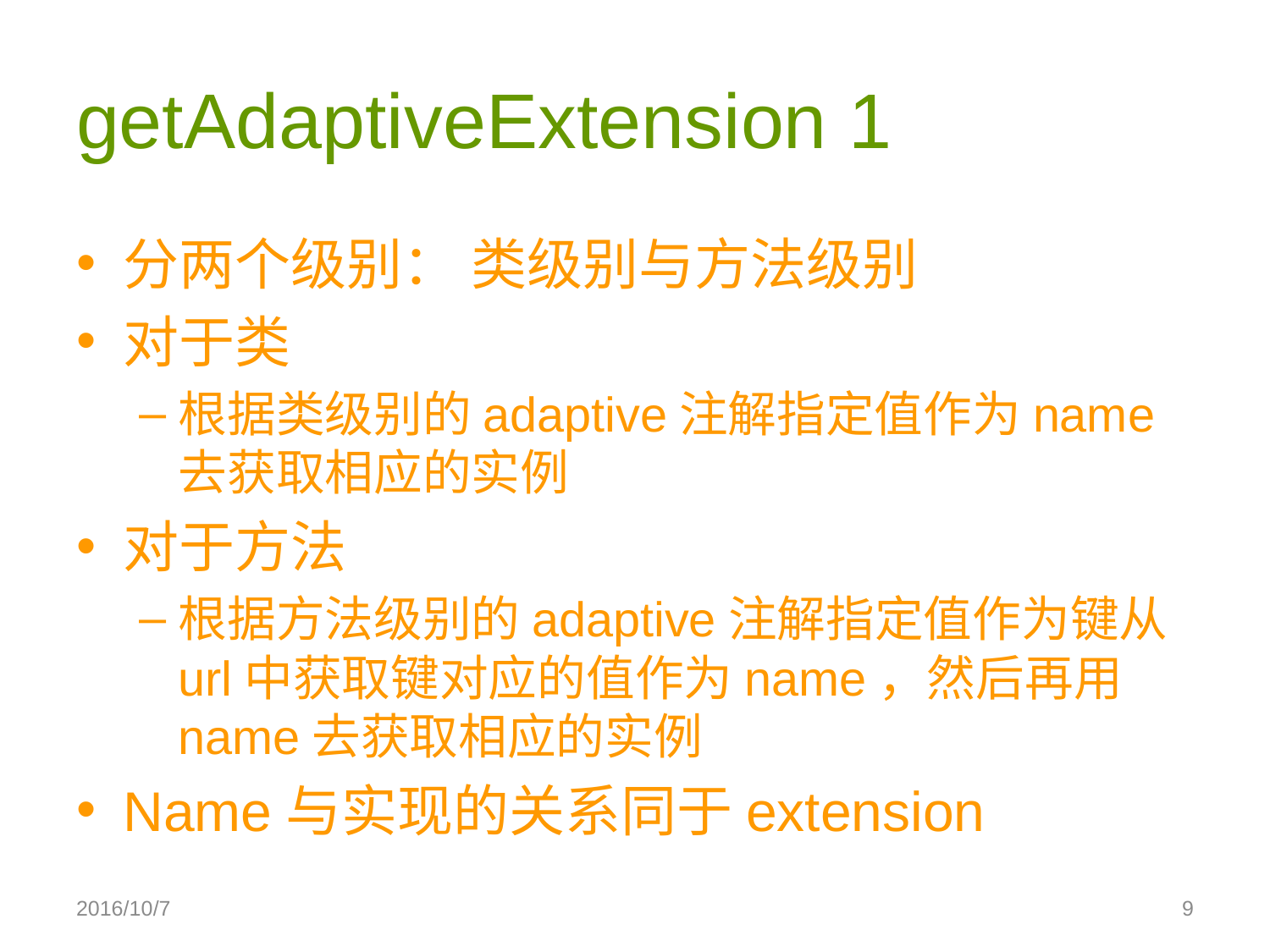

# getAdaptiveExtension 1
分两个级别： 类级别与方法级别
对于类
根据类级别的adaptive注解指定值作为name去获取相应的实例
对于方法
根据方法级别的adaptive注解指定值作为键从url中获取键对应的值作为name，然后再用name去获取相应的实例
Name与实现的关系同于extension
2016/10/7
9